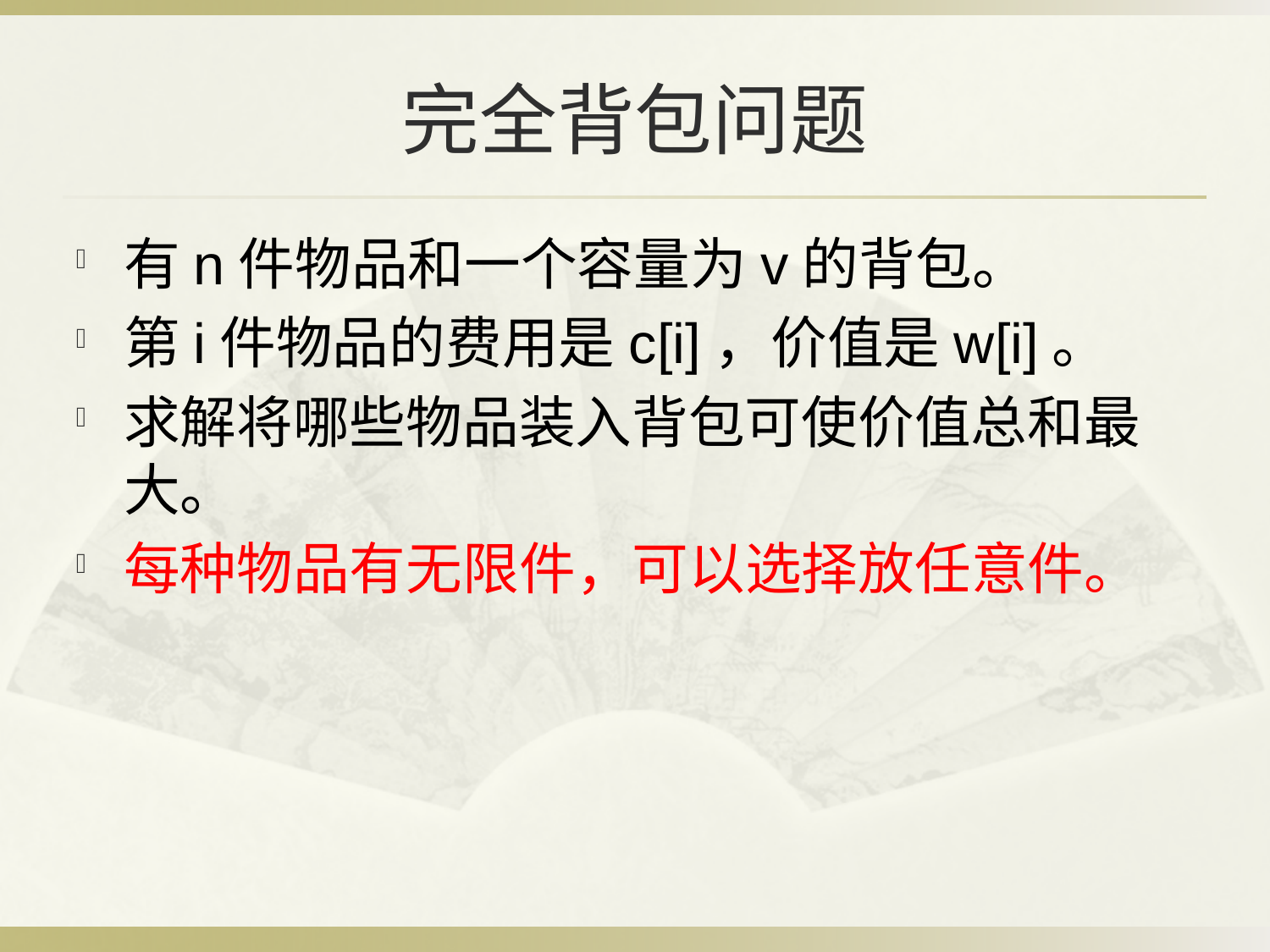

# 完全背包问题
有n件物品和一个容量为v的背包。
第i件物品的费用是c[i]，价值是w[i]。
求解将哪些物品装入背包可使价值总和最大。
每种物品有无限件，可以选择放任意件。